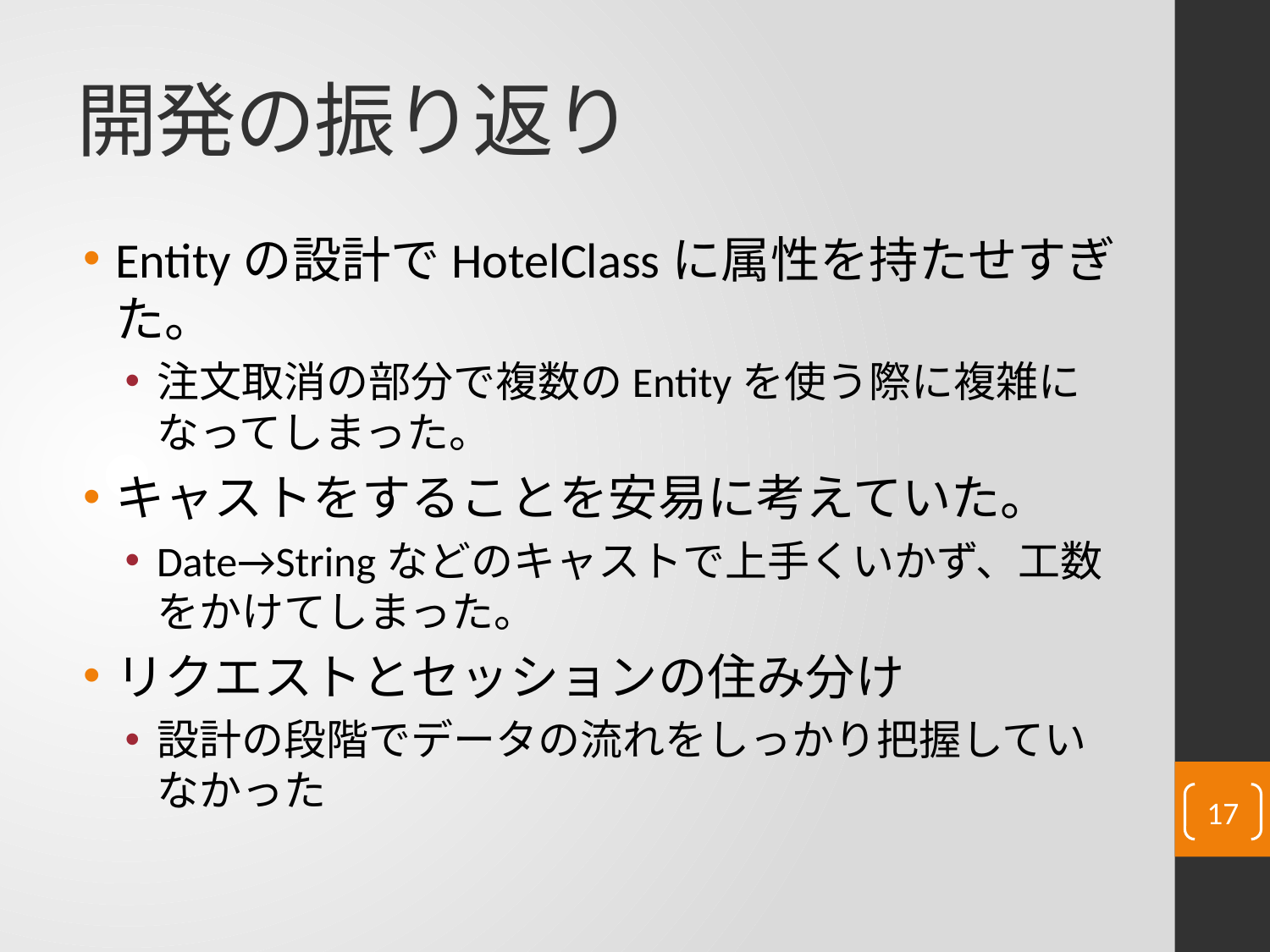

# 開発の振り返り
Entityの設計でHotelClassに属性を持たせすぎた。
注文取消の部分で複数のEntityを使う際に複雑になってしまった。
キャストをすることを安易に考えていた。
Date→Stringなどのキャストで上手くいかず、工数をかけてしまった。
リクエストとセッションの住み分け
設計の段階でデータの流れをしっかり把握していなかった
17